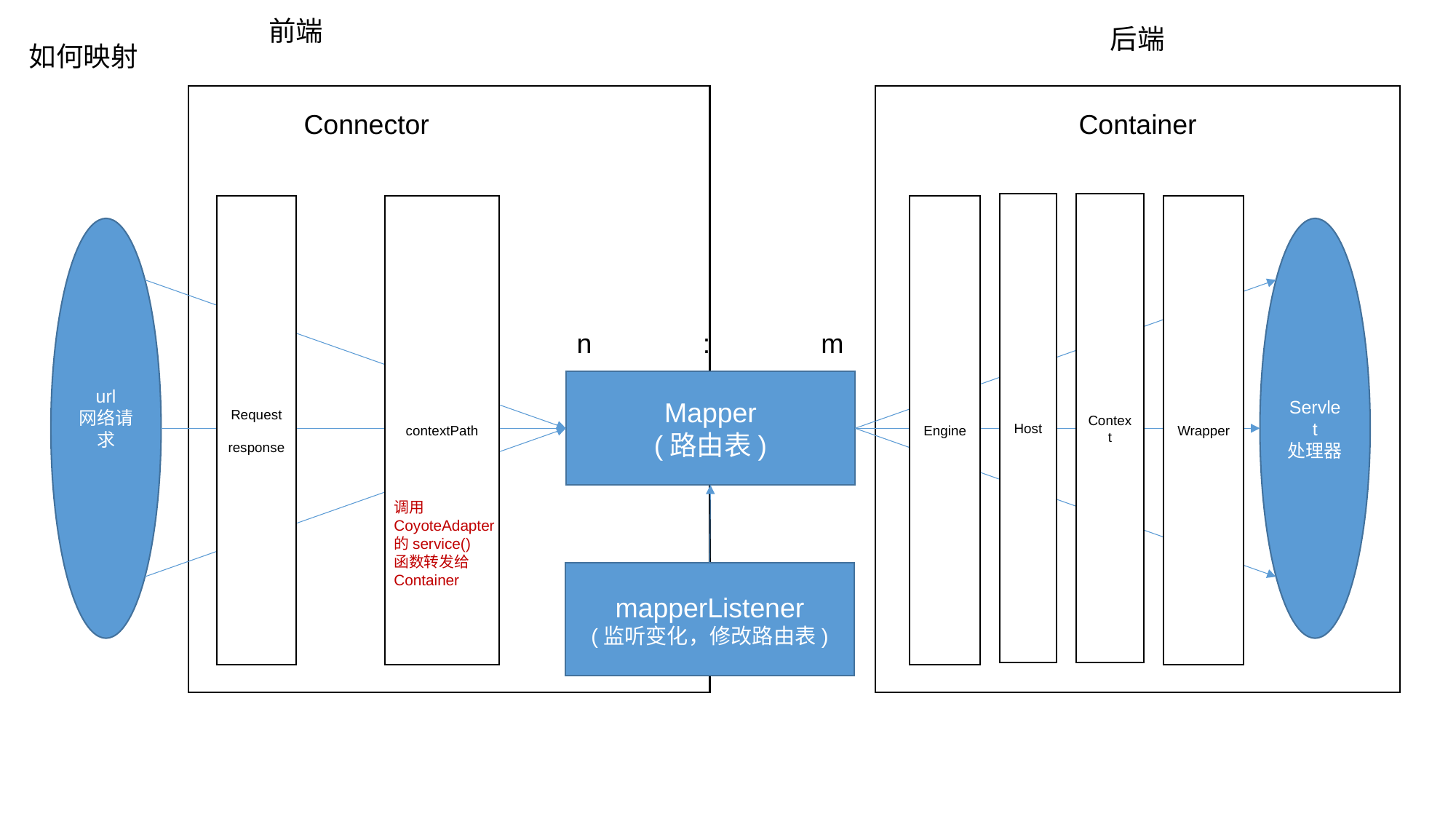

前端
后端
如何映射

Connector
Container
Host
Context
Request

response
contextPath
Engine
Wrapper
Servlet
处理器
url
网络请求

n
:
m
Mapper
(路由表)
调用CoyoteAdapter的service()
函数转发给Container
mapperListener
(监听变化，修改路由表)